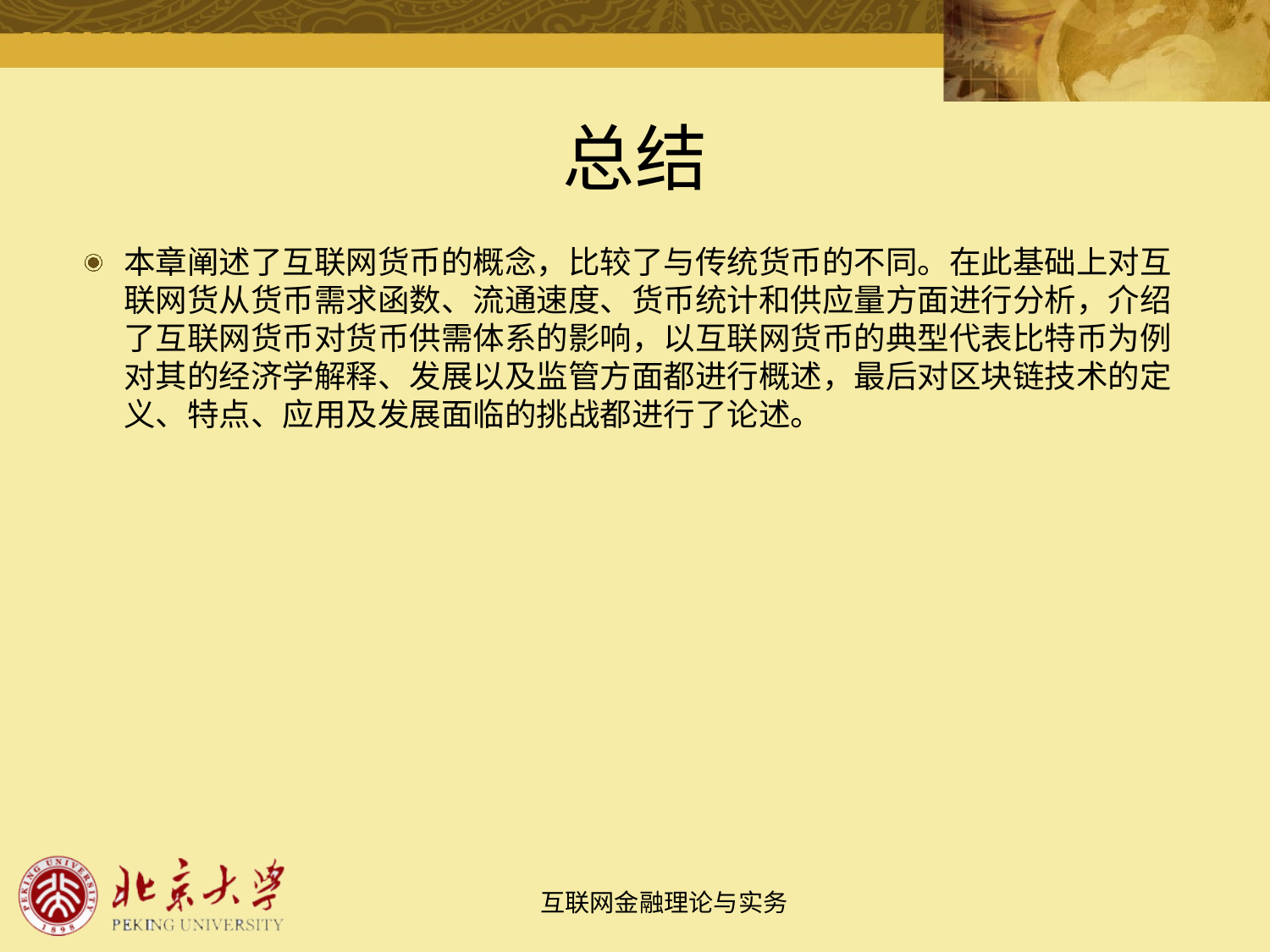

# 总结
本章阐述了互联网货币的概念，比较了与传统货币的不同。在此基础上对互联网货从货币需求函数、流通速度、货币统计和供应量方面进行分析，介绍了互联网货币对货币供需体系的影响，以互联网货币的典型代表比特币为例对其的经济学解释、发展以及监管方面都进行概述，最后对区块链技术的定义、特点、应用及发展面临的挑战都进行了论述。